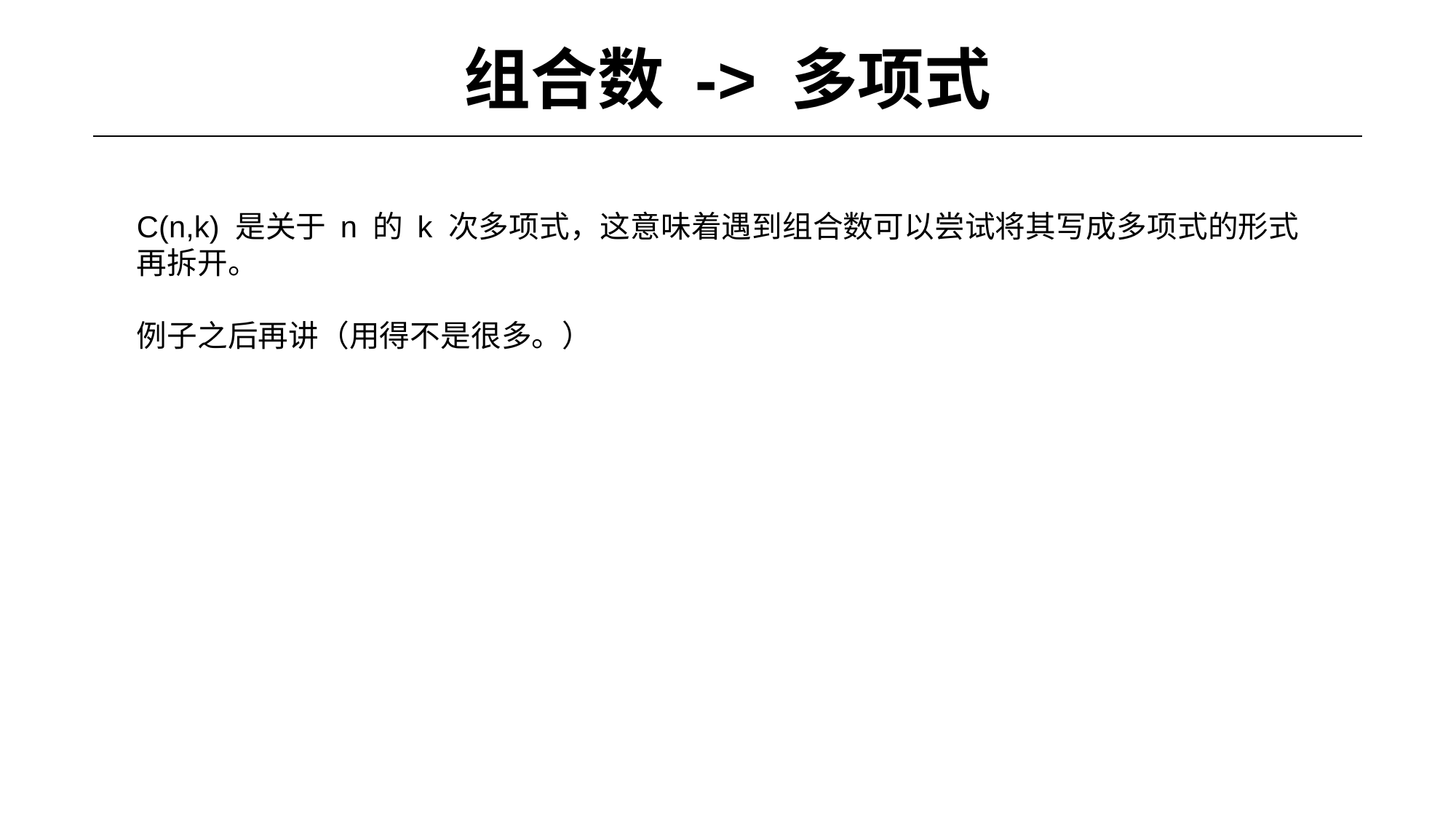

# 组合数 -> 多项式
C(n,k) 是关于 n 的 k 次多项式，这意味着遇到组合数可以尝试将其写成多项式的形式再拆开。

例子之后再讲（用得不是很多。）